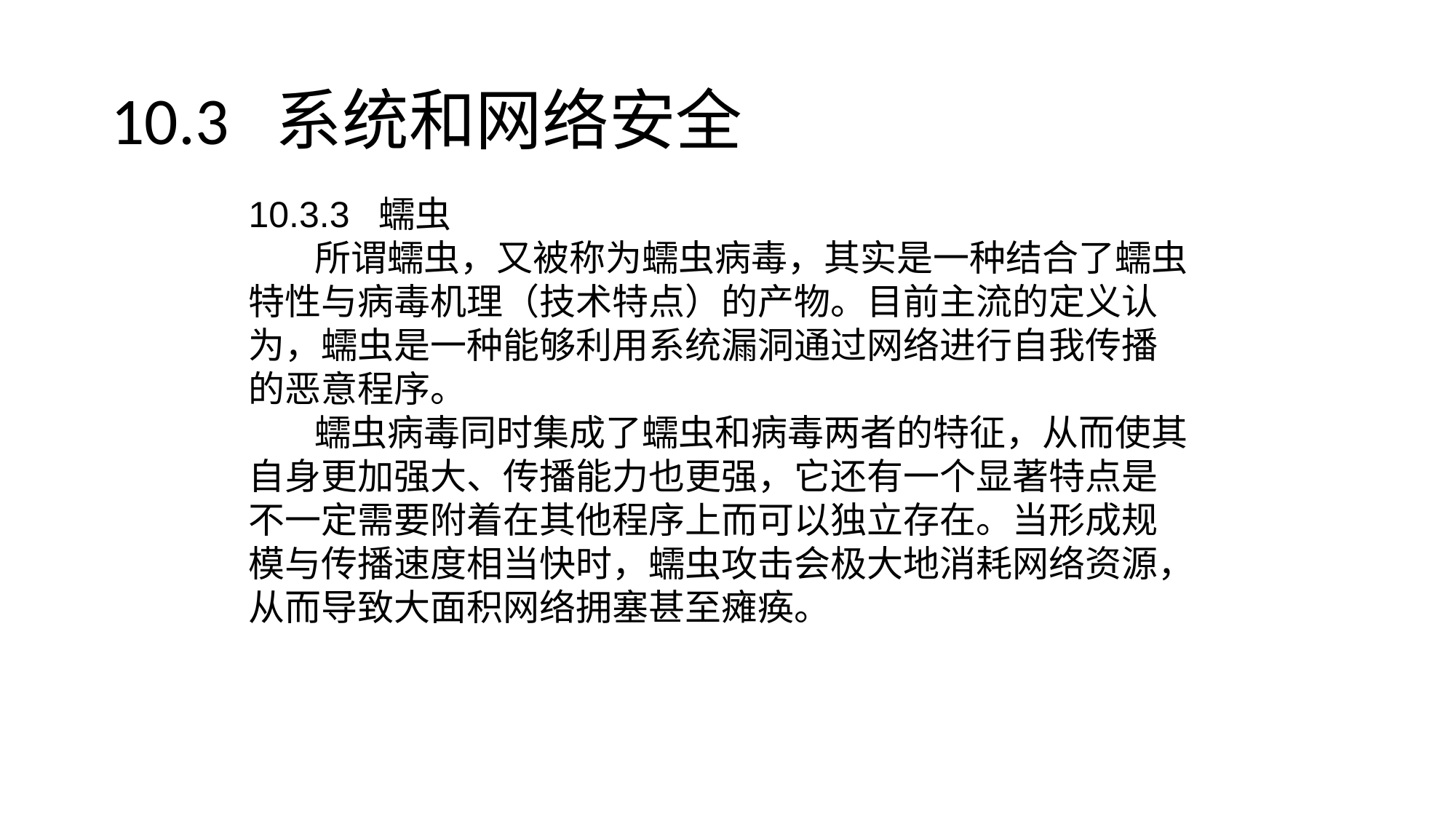

10.3  系统和网络安全
10.3.3  蠕虫
       所谓蠕虫，又被称为蠕虫病毒，其实是一种结合了蠕虫特性与病毒机理（技术特点）的产物。目前主流的定义认为，蠕虫是一种能够利用系统漏洞通过网络进行自我传播的恶意程序。
       蠕虫病毒同时集成了蠕虫和病毒两者的特征，从而使其自身更加强大、传播能力也更强，它还有一个显著特点是不一定需要附着在其他程序上而可以独立存在。当形成规模与传播速度相当快时，蠕虫攻击会极大地消耗网络资源，从而导致大面积网络拥塞甚至瘫痪。
11